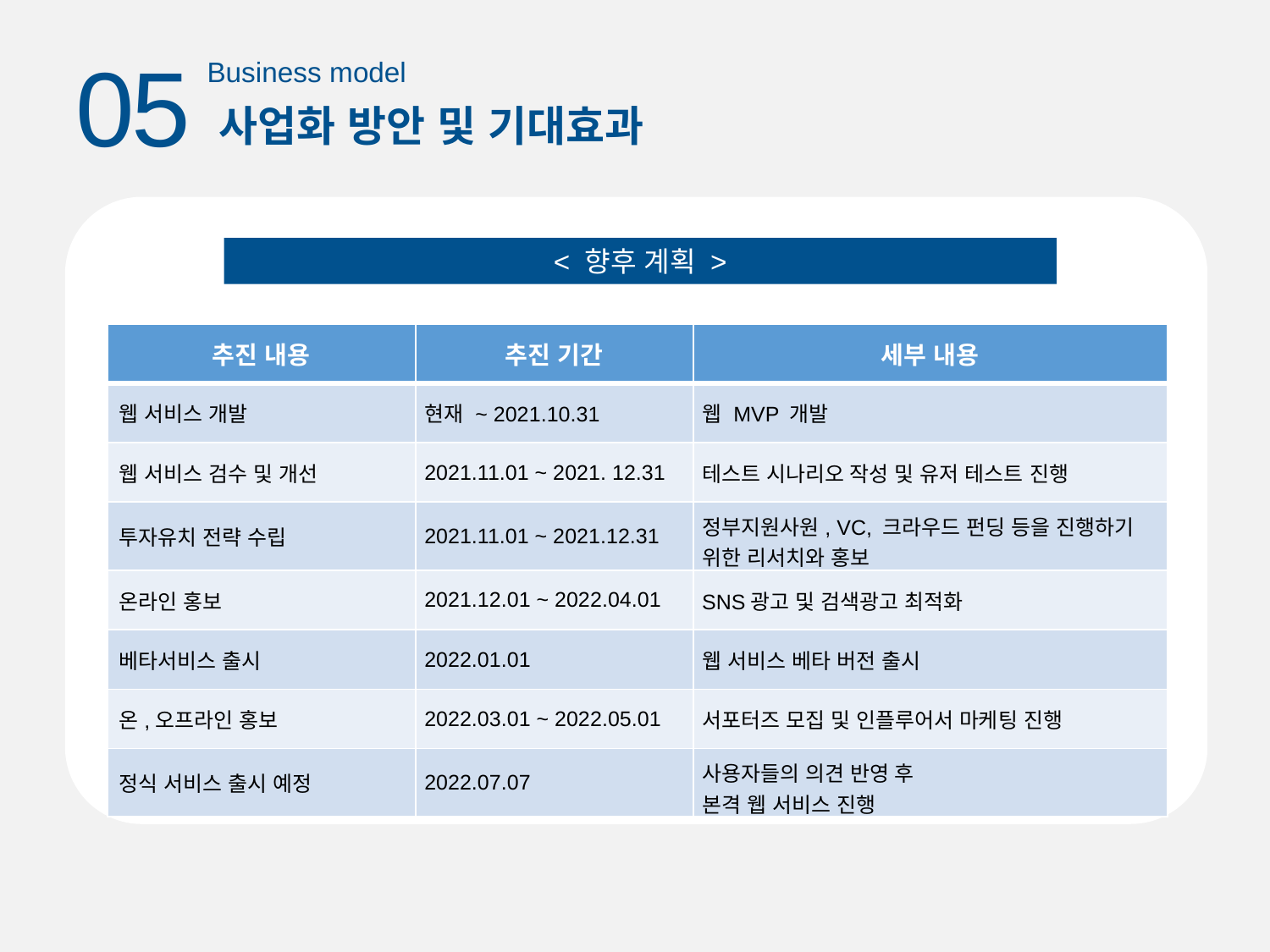

Background
05
Business model
사업화 방안 및 기대효과

< 향후 계획 >
| 추진 내용 | 추진 기간 | 세부 내용 |
| --- | --- | --- |
| 웹 서비스 개발 | 현재 ~ 2021.10.31 | 웹 MVP 개발 |
| 웹 서비스 검수 및 개선 | 2021.11.01 ~ 2021. 12.31 | 테스트 시나리오 작성 및 유저 테스트 진행 |
| 투자유치 전략 수립 | 2021.11.01 ~ 2021.12.31 | 정부지원사원, VC, 크라우드 펀딩 등을 진행하기 위한 리서치와 홍보 |
| 온라인 홍보 | 2021.12.01 ~ 2022.04.01 | SNS광고 및 검색광고 최적화 |
| 베타서비스 출시 | 2022.01.01 | 웹 서비스 베타 버전 출시 |
| 온,오프라인 홍보 | 2022.03.01 ~ 2022.05.01 | 서포터즈 모집 및 인플루어서 마케팅 진행 |
| 정식 서비스 출시 예정 | 2022.07.07 | 사용자들의 의견 반영 후  본격 웹 서비스 진행 |